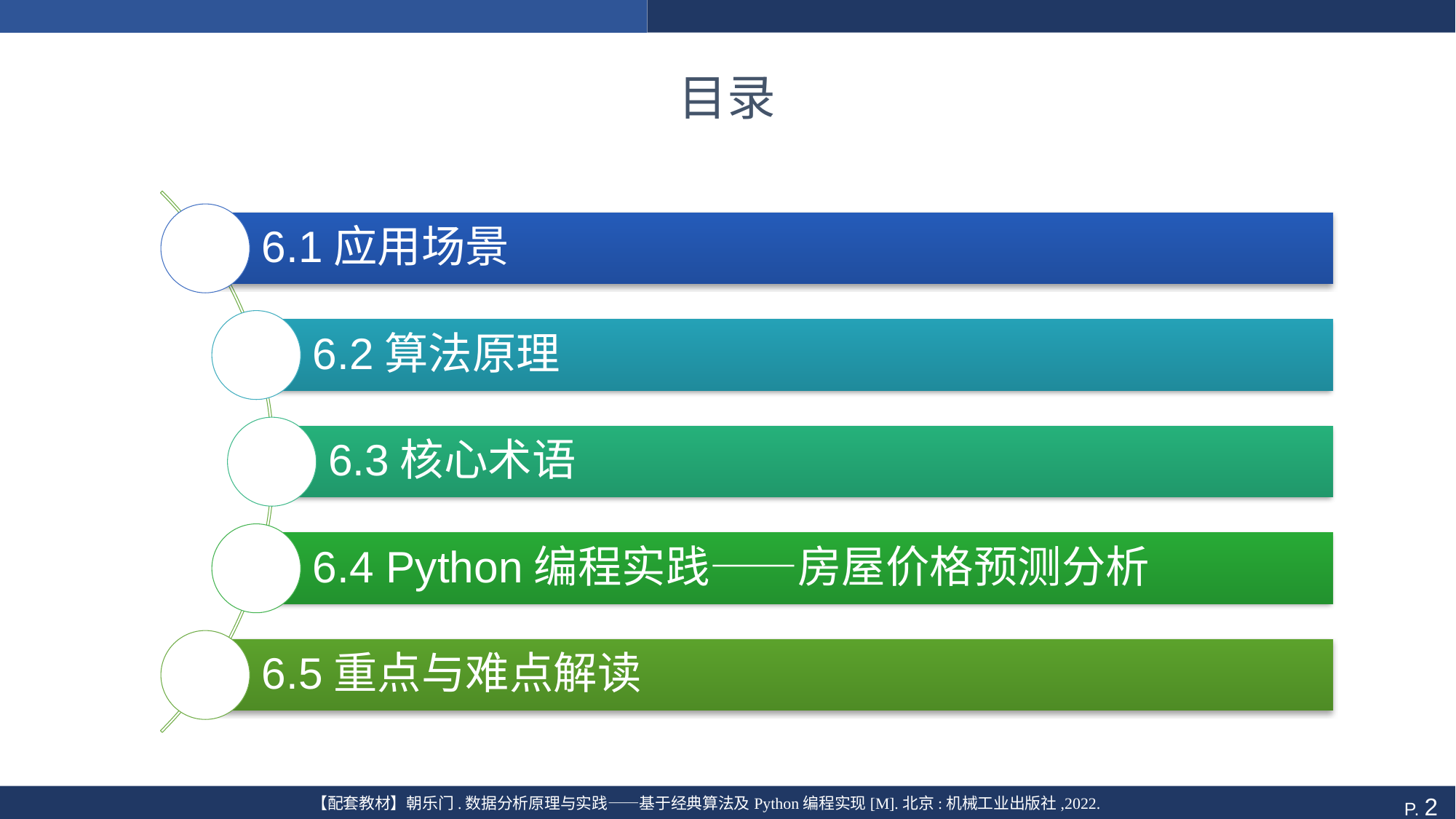

# 目录
6.1应用场景
6.2算法原理
6.3核心术语
6.4 Python编程实践——房屋价格预测分析
6.5重点与难点解读